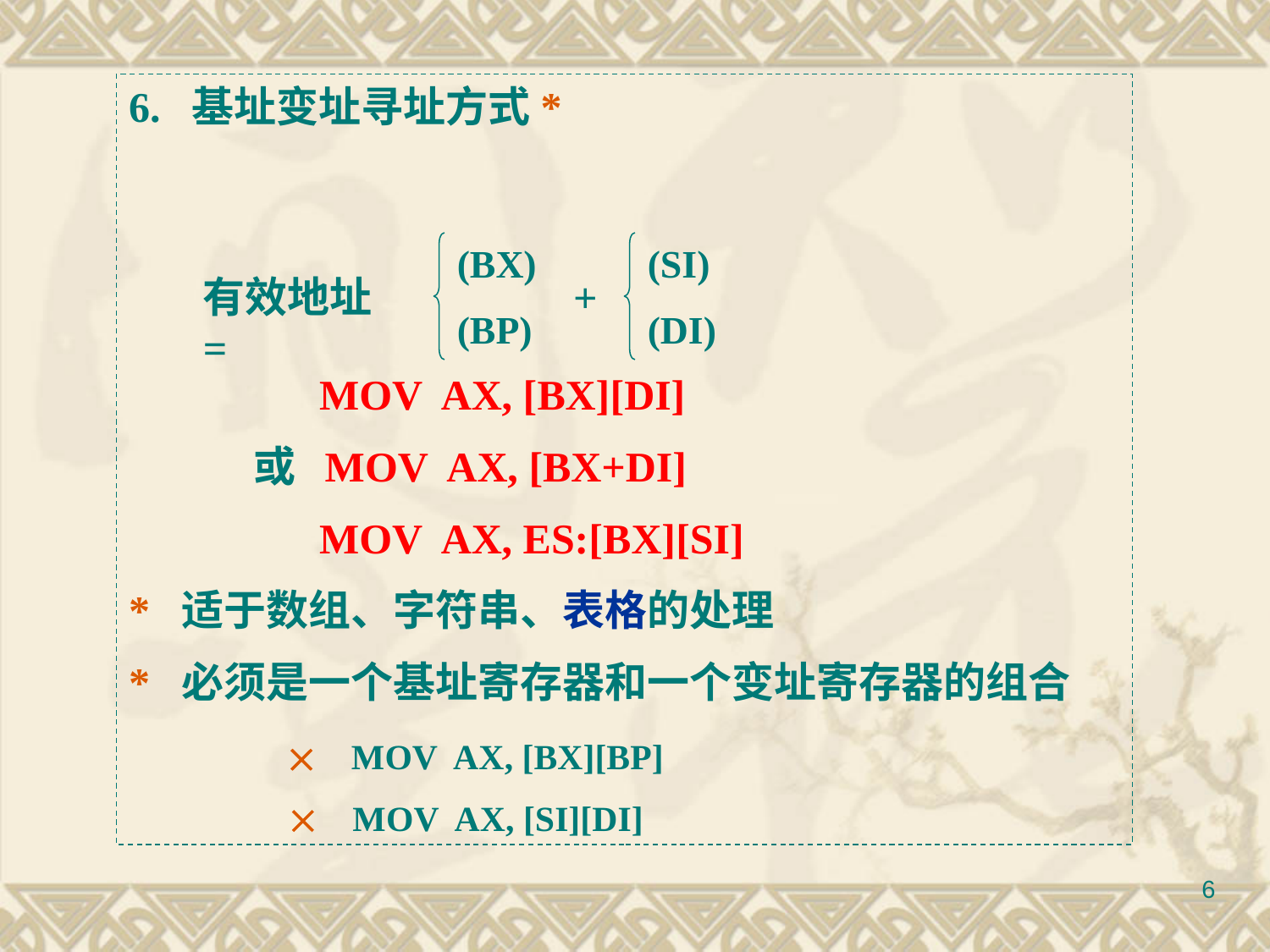

6.  基址变址寻址方式*

                  MOV  AX, [BX][DI]
            或  MOV  AX, [BX+DI]
                  MOV  AX, ES:[BX][SI]
*  适于数组、字符串、表格的处理
*  必须是一个基址寄存器和一个变址寄存器的组合
               ×    MOV  AX, [BX][BP]
                  ×    MOV  AX, [SI][DI]

(BX)
(BP)

(SI)
(DI)
有效地址 =
+
6